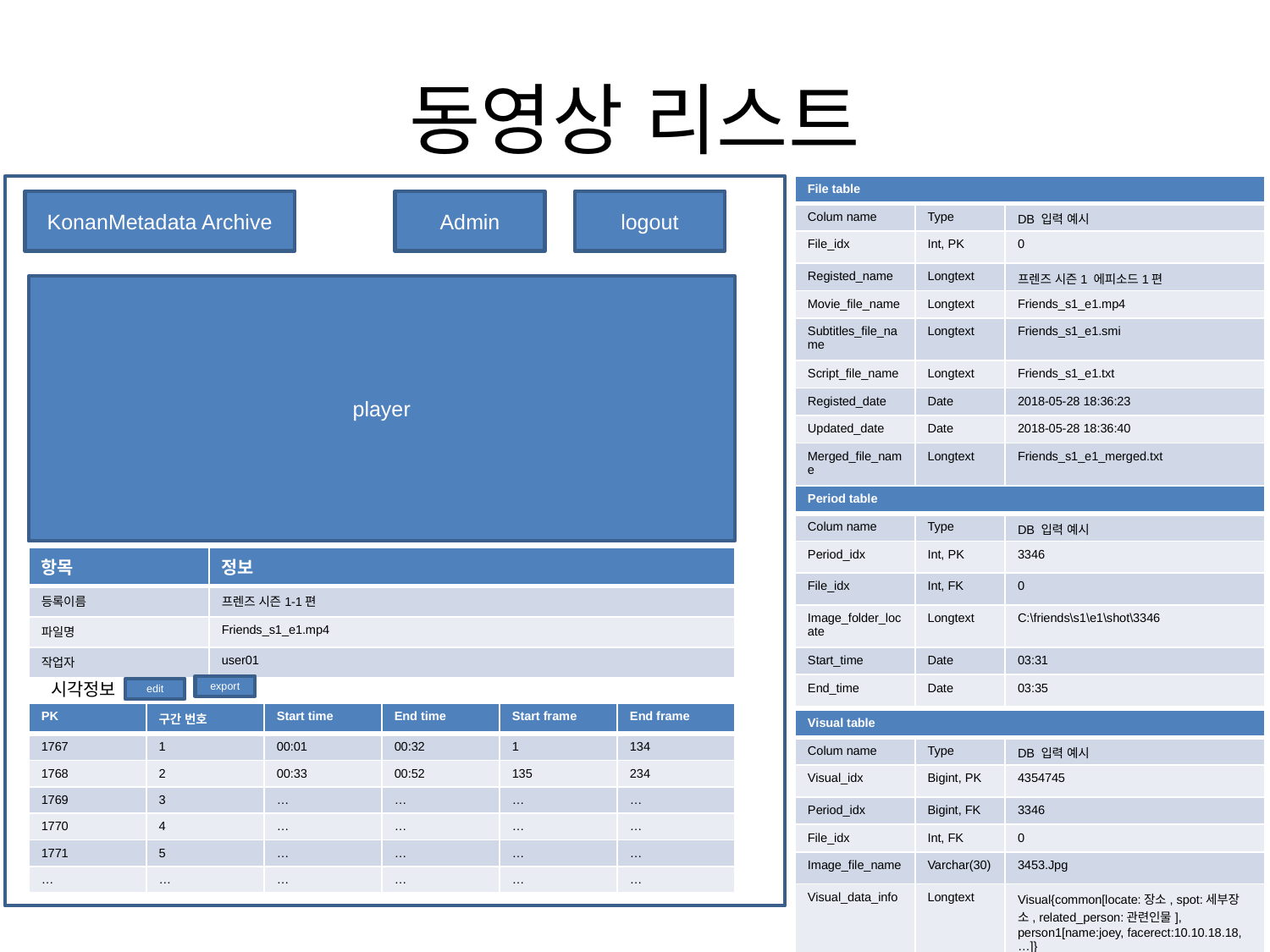

# 동영상 리스트

| File table |  |  |
| --- | --- | --- |
| Colum name | Type | DB 입력 예시 |
| File\_idx | Int, PK | 0 |
| Registed\_name | Longtext | 프렌즈 시즌1 에피소드1편 |
| Movie\_file\_name | Longtext | Friends\_s1\_e1.mp4 |
| Subtitles\_file\_name | Longtext | Friends\_s1\_e1.smi |
| Script\_file\_name | Longtext | Friends\_s1\_e1.txt |
| Registed\_date | Date | 2018-05-28 18:36:23 |
| Updated\_date | Date | 2018-05-28 18:36:40 |
| Merged\_file\_name | Longtext | Friends\_s1\_e1\_merged.txt |
KonanMetadata Archive
Admin
logout
player
| Period table |  |  |
| --- | --- | --- |
| Colum name | Type | DB 입력 예시 |
| Period\_idx | Int, PK | 3346 |
| File\_idx | Int, FK | 0 |
| Image\_folder\_locate | Longtext | C:\friends\s1\e1\shot\3346 |
| Start\_time | Date | 03:31 |
| End\_time | Date | 03:35 |
| 항목 | 정보 |
| --- | --- |
| 등록이름 | 프렌즈 시즌1-1편 |
| 파일명 | Friends\_s1\_e1.mp4 |
| 작업자 | user01 |
시각정보
export
edit
| PK | 구간 번호 | Start time | End time | Start frame | End frame |
| --- | --- | --- | --- | --- | --- |
| 1767 | 1 | 00:01 | 00:32 | 1 | 134 |
| 1768 | 2 | 00:33 | 00:52 | 135 | 234 |
| 1769 | 3 | … | … | … | … |
| 1770 | 4 | … | … | … | … |
| 1771 | 5 | … | … | … | … |
| … | … | … | … | … | … |
| Visual table |  |  |
| --- | --- | --- |
| Colum name | Type | DB 입력 예시 |
| Visual\_idx | Bigint, PK | 4354745 |
| Period\_idx | Bigint, FK | 3346 |
| File\_idx | Int, FK | 0 |
| Image\_file\_name | Varchar(30) | 3453.Jpg |
| Visual\_data\_info | Longtext | Visual{common[locate:장소, spot:세부장소, related\_person:관련인물], person1[name:joey, facerect:10.10.18.18, …]} |